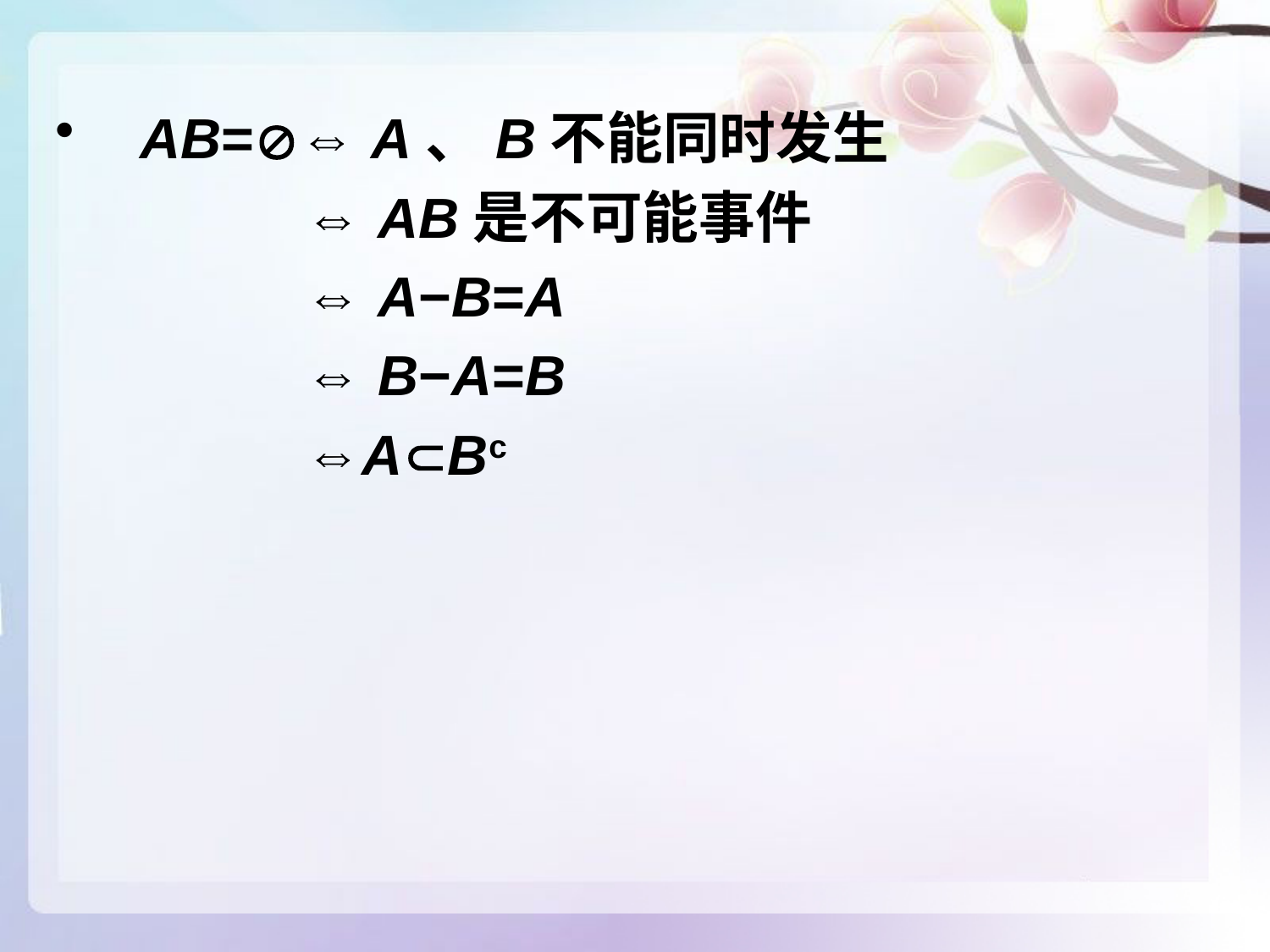

AB=∅⇔ A、B不能同时发生
                ⇔ AB是不可能事件
                ⇔ A−B=A
                ⇔ B−A=B
                ⇔A⊂Bc